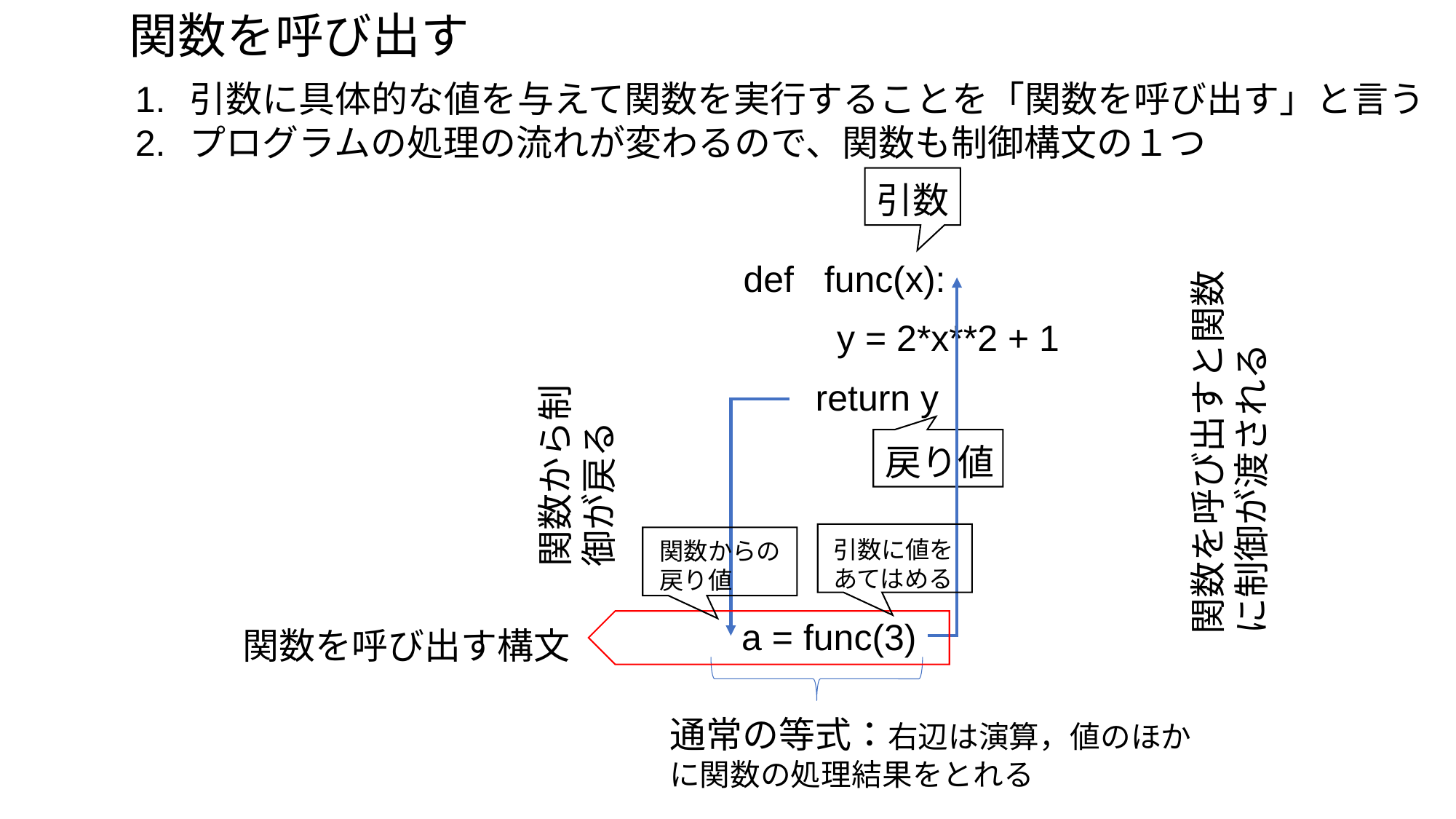

関数を呼び出す
引数に具体的な値を与えて関数を実行することを「関数を呼び出す」と言う
プログラムの処理の流れが変わるので、関数も制御構文の１つ

引数

def   func(x):
y = 2*x**2 + 1

return y
関数を呼び出すと関数に制御が渡される
関数から制御が戻る

戻り値

引数に値をあてはめる
関数からの戻り値

a = func(3)

関数を呼び出す構文
通常の等式：右辺は演算，値のほかに関数の処理結果をとれる